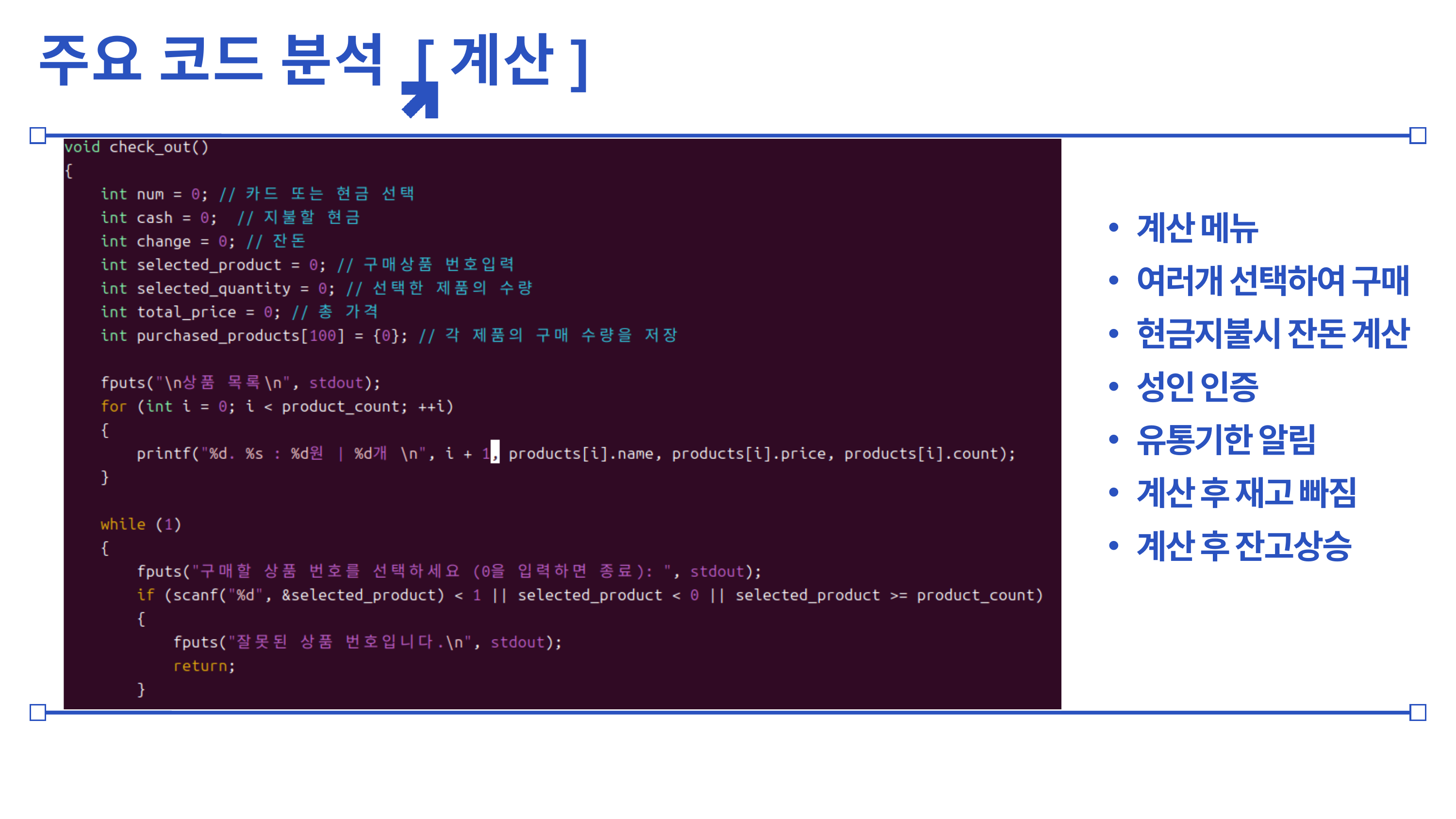

주요 코드 분석 [계산]

계산 메뉴
여러개 선택하여 구매
현금지불시 잔돈 계산
성인 인증
유통기한 알림
계산 후 재고 빠짐
계산 후 잔고상승